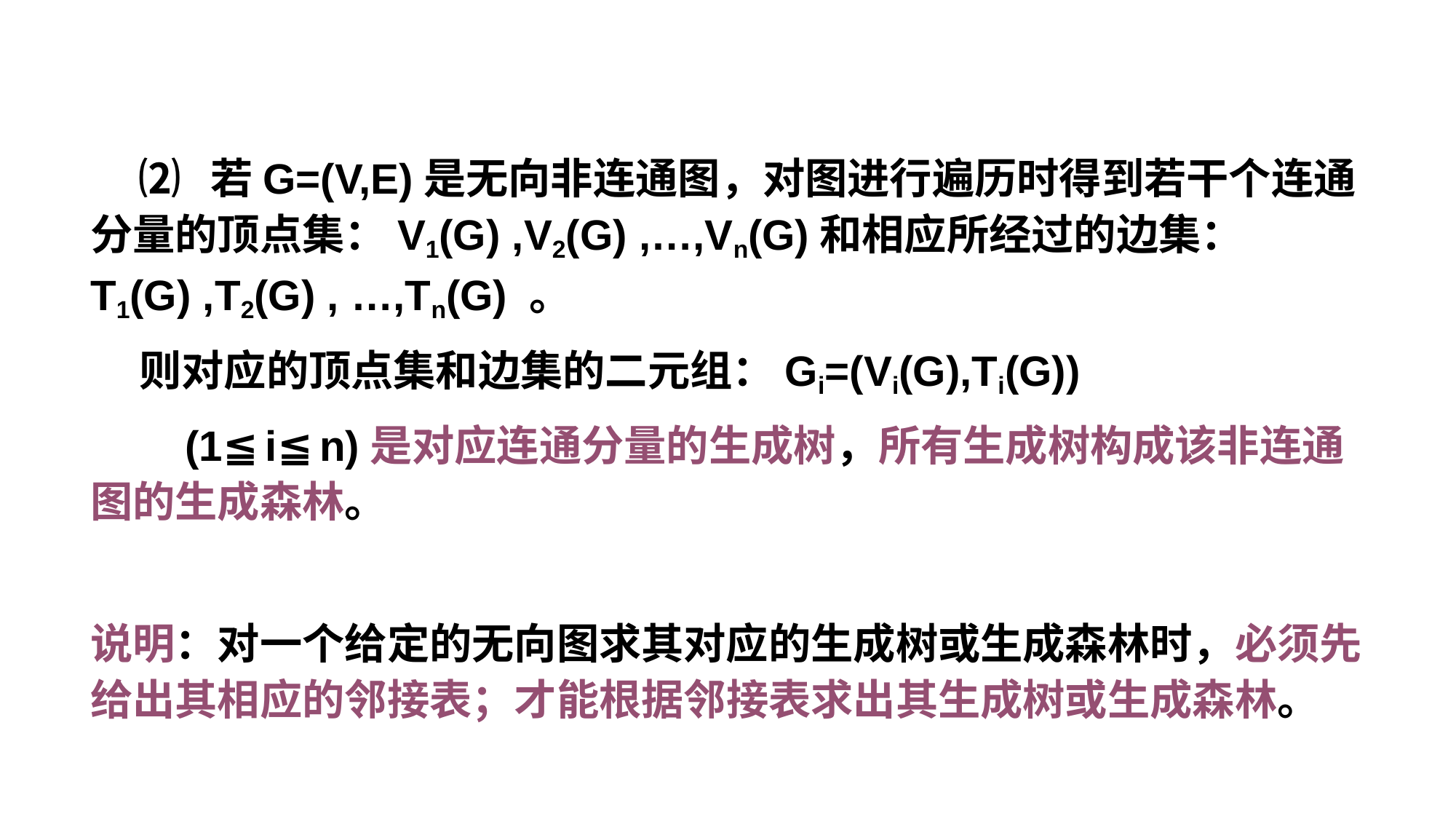

⑵  若G=(V,E)是无向非连通图，对图进行遍历时得到若干个连通分量的顶点集：V1(G) ,V2(G) ,…,Vn(G)和相应所经过的边集：T1(G) ,T2(G) , …,Tn(G) 。
    则对应的顶点集和边集的二元组：Gi=(Vi(G),Ti(G))
        (1≦i≦n)是对应连通分量的生成树，所有生成树构成该非连通图的生成森林。

说明：对一个给定的无向图求其对应的生成树或生成森林时，必须先给出其相应的邻接表；才能根据邻接表求出其生成树或生成森林。